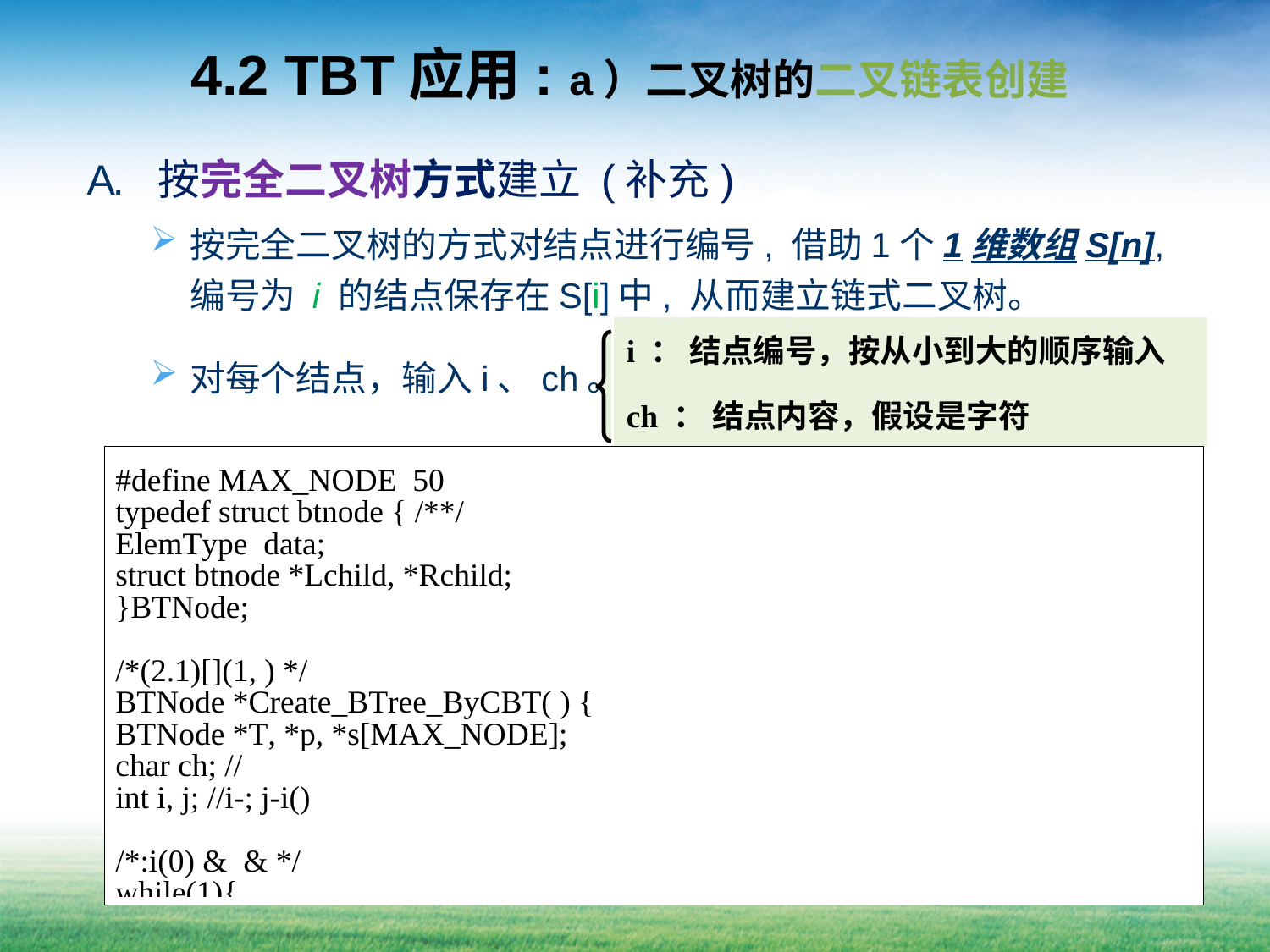

# 4.2 TBT应用: a）二叉树的二叉链表创建
按完全二叉树方式建立 (补充)
按完全二叉树的方式对结点进行编号, 借助1个1维数组S[n], 编号为 i 的结点保存在S[i]中, 从而建立链式二叉树。
对每个结点，输入i、ch。

i ： 结点编号，按从小到大的顺序输入

ch ： 结点内容，假设是字符